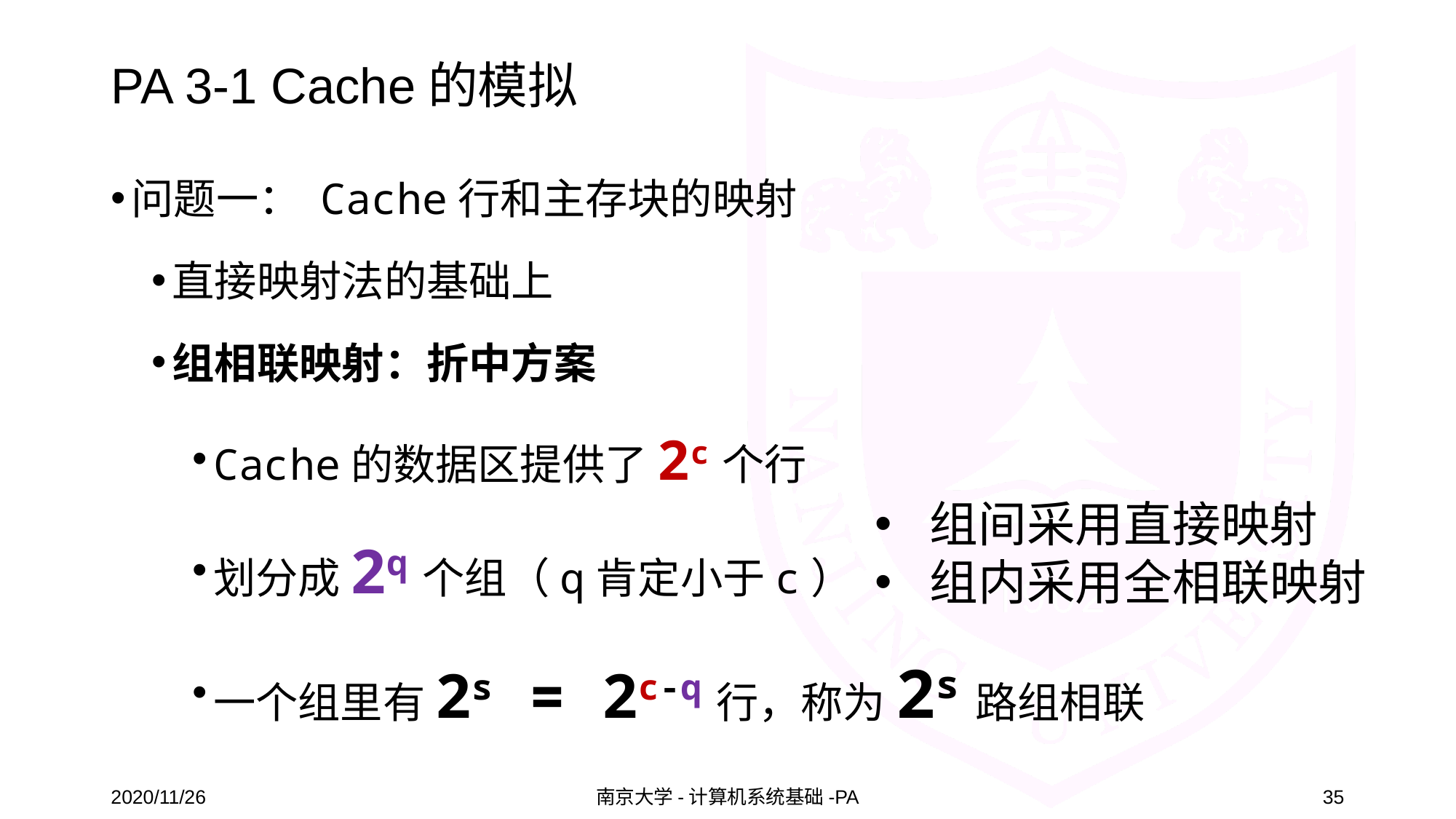

# PA 3-1 Cache的模拟
问题一： Cache行和主存块的映射
直接映射法的基础上
组相联映射：折中方案
Cache的数据区提供了2c个行
划分成2q个组（q肯定小于c）
一个组里有2s = 2c-q行，称为2s路组相联
组间采用直接映射
组内采用全相联映射
2020/11/26
南京大学-计算机系统基础-PA
35